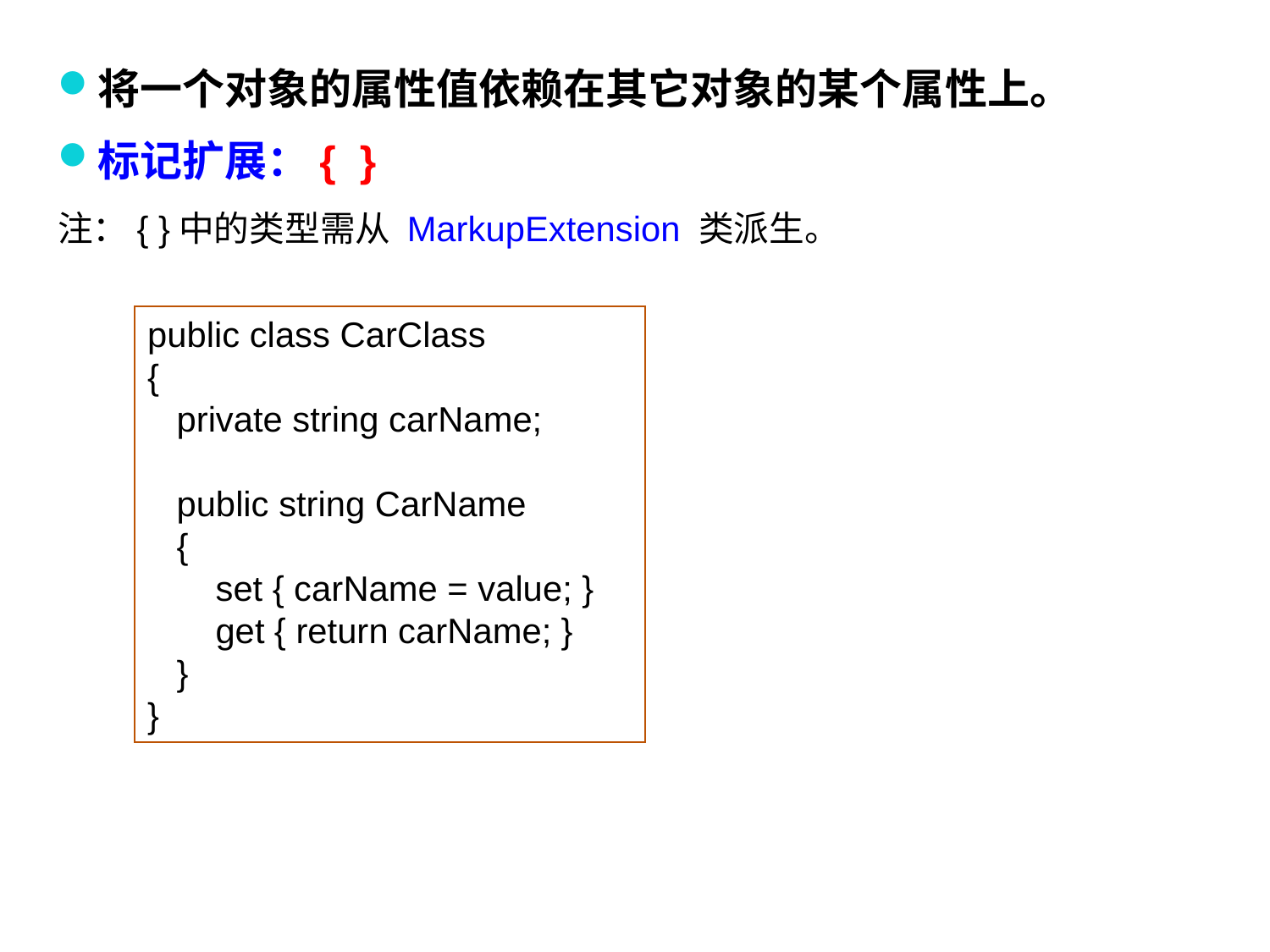

将一个对象的属性值依赖在其它对象的某个属性上。
标记扩展：{  }
注：{ }中的类型需从 MarkupExtension 类派生。

public class CarClass
{
   private string carName;

   public string CarName
   {
       set { carName = value; }
       get { return carName; }
   }
}